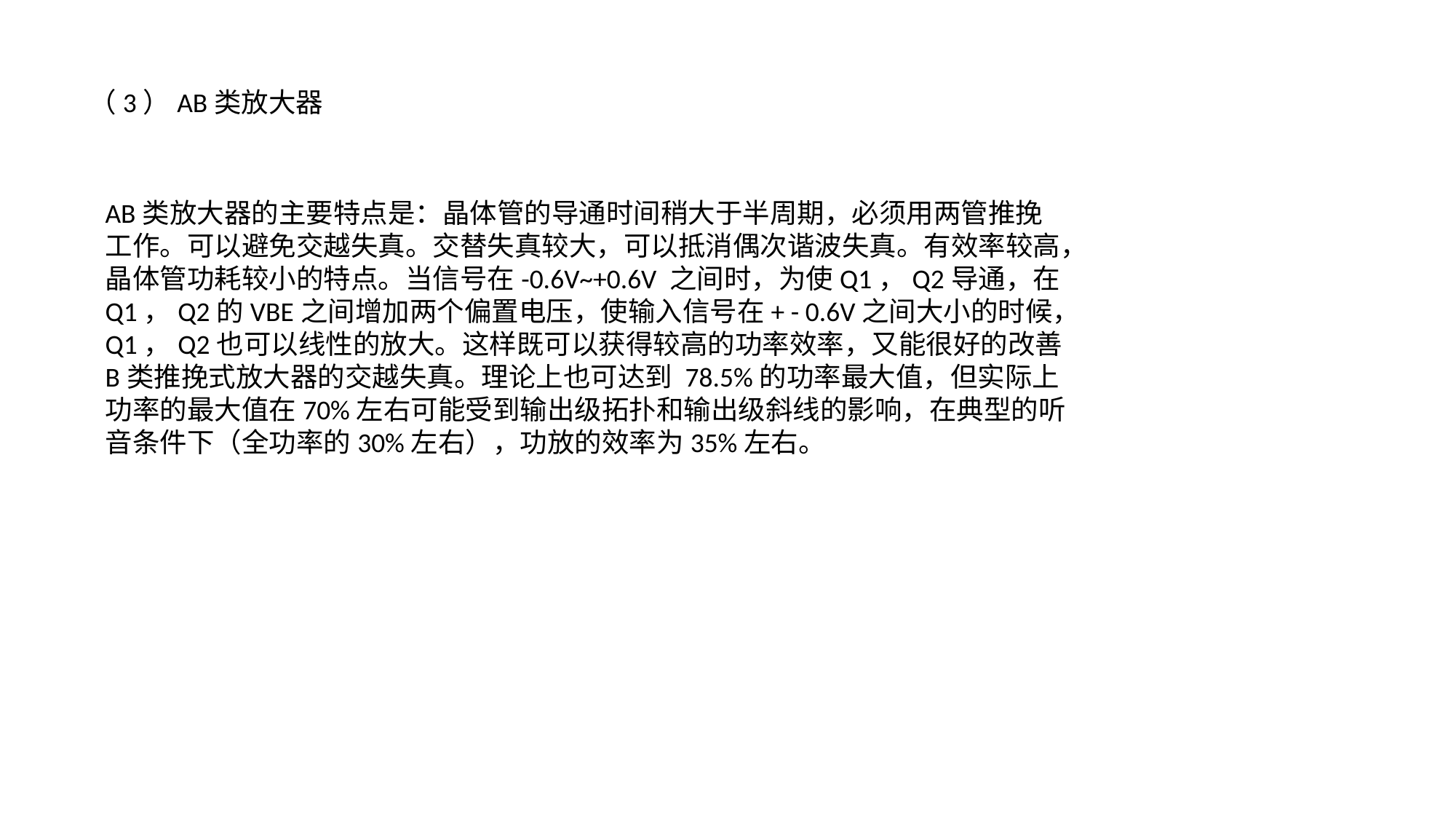

（3）AB类放大器
AB类放大器的主要特点是：晶体管的导通时间稍大于半周期，必须用两管推挽工作。可以避免交越失真。交替失真较大，可以抵消偶次谐波失真。有效率较高，晶体管功耗较小的特点。当信号在-0.6V~+0.6V 之间时，为使Q1，Q2导通，在Q1，Q2的VBE之间增加两个偏置电压，使输入信号在+ - 0.6V之间大小的时候，Q1，Q2也可以线性的放大。这样既可以获得较高的功率效率，又能很好的改善B类推挽式放大器的交越失真。理论上也可达到 78.5%的功率最大值，但实际上功率的最大值在70%左右可能受到输出级拓扑和输出级斜线的影响，在典型的听音条件下（全功率的30%左右），功放的效率为35%左右。